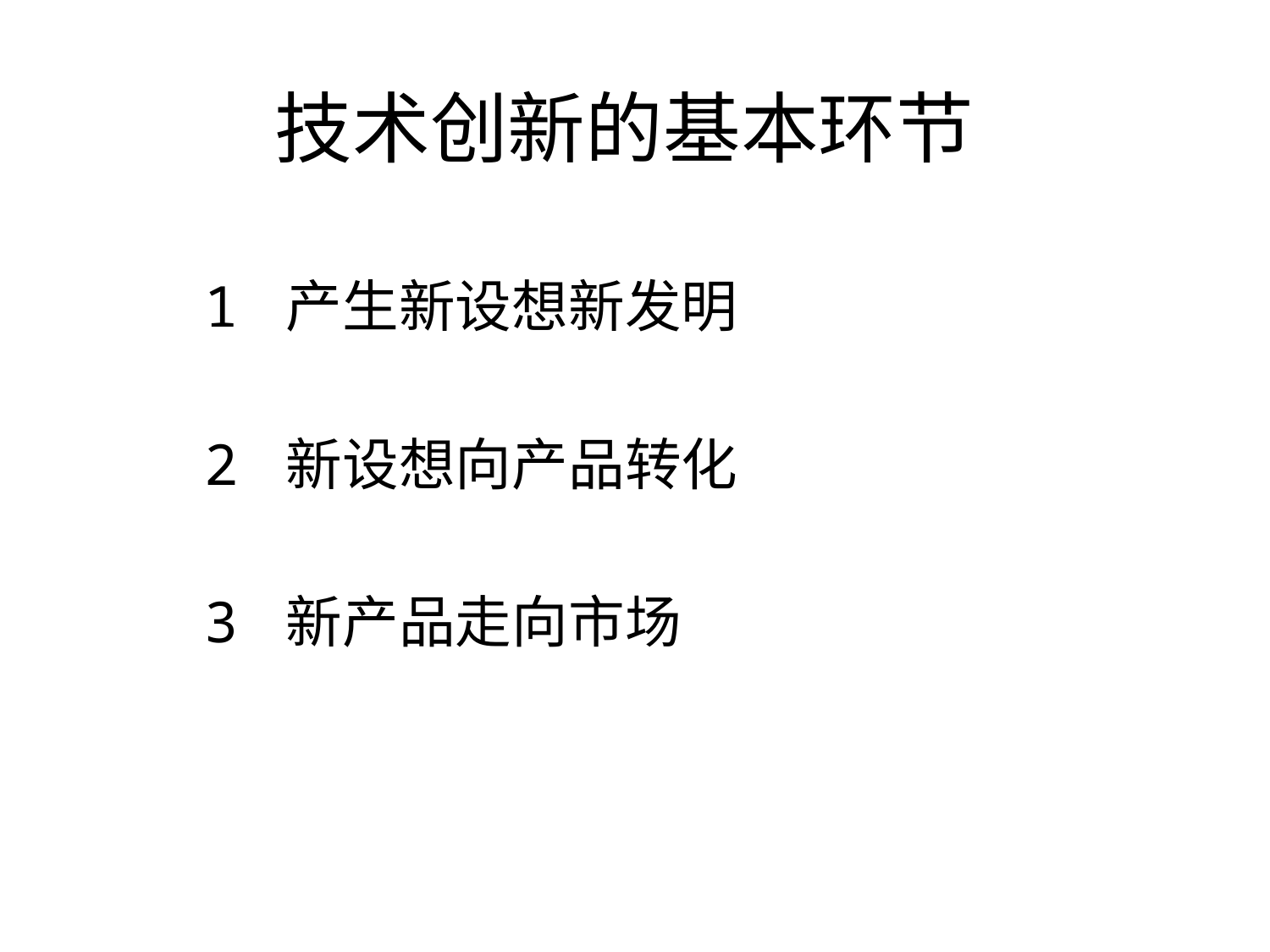

技术创新的基本环节
1 产生新设想新发明

2 新设想向产品转化

3 新产品走向市场